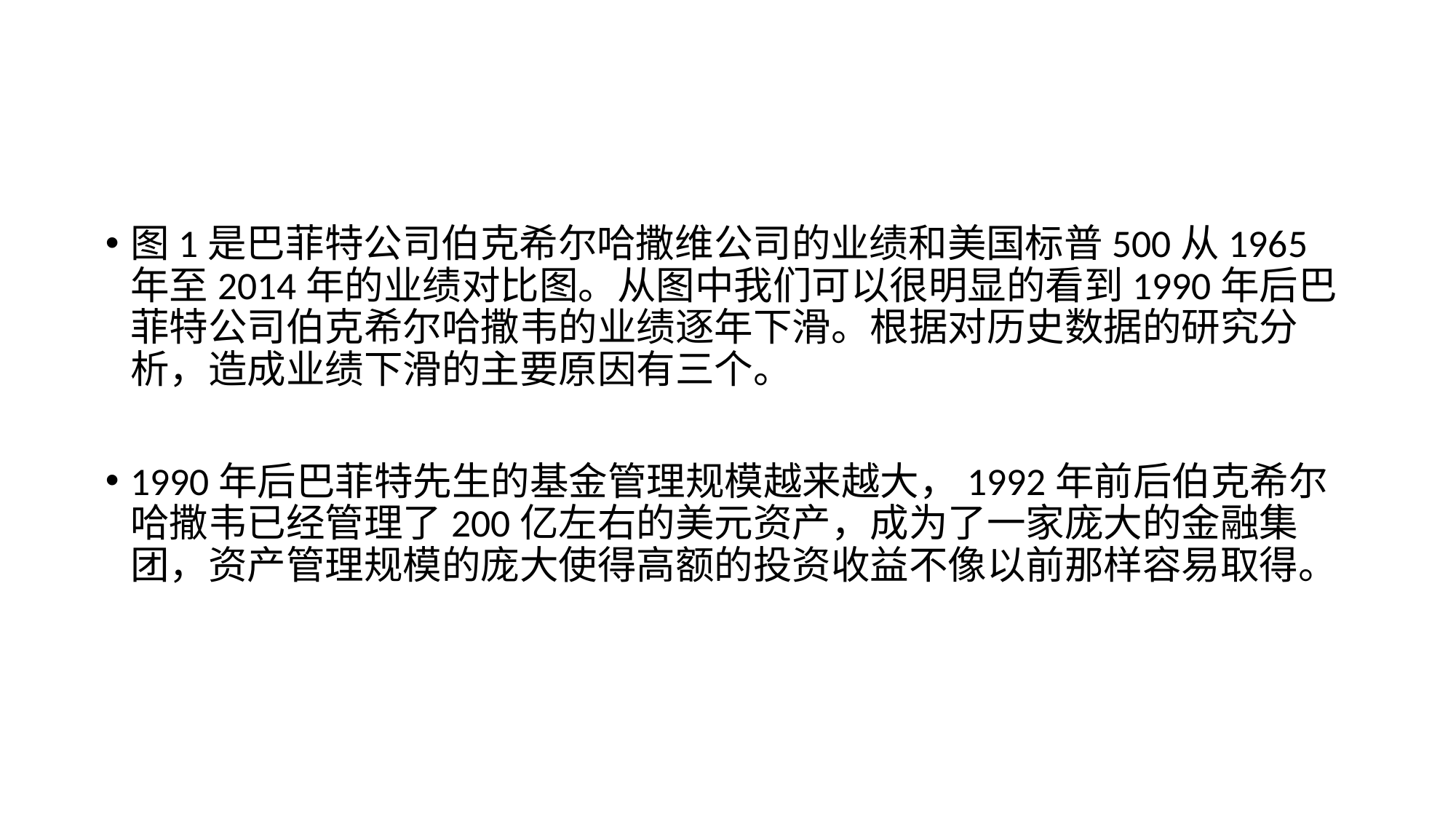

#
图1是巴菲特公司伯克希尔哈撒维公司的业绩和美国标普500从1965年至2014年的业绩对比图。从图中我们可以很明显的看到1990年后巴菲特公司伯克希尔哈撒韦的业绩逐年下滑。根据对历史数据的研究分析，造成业绩下滑的主要原因有三个。

1990年后巴菲特先生的基金管理规模越来越大，1992年前后伯克希尔哈撒韦已经管理了200亿左右的美元资产，成为了一家庞大的金融集团，资产管理规模的庞大使得高额的投资收益不像以前那样容易取得。